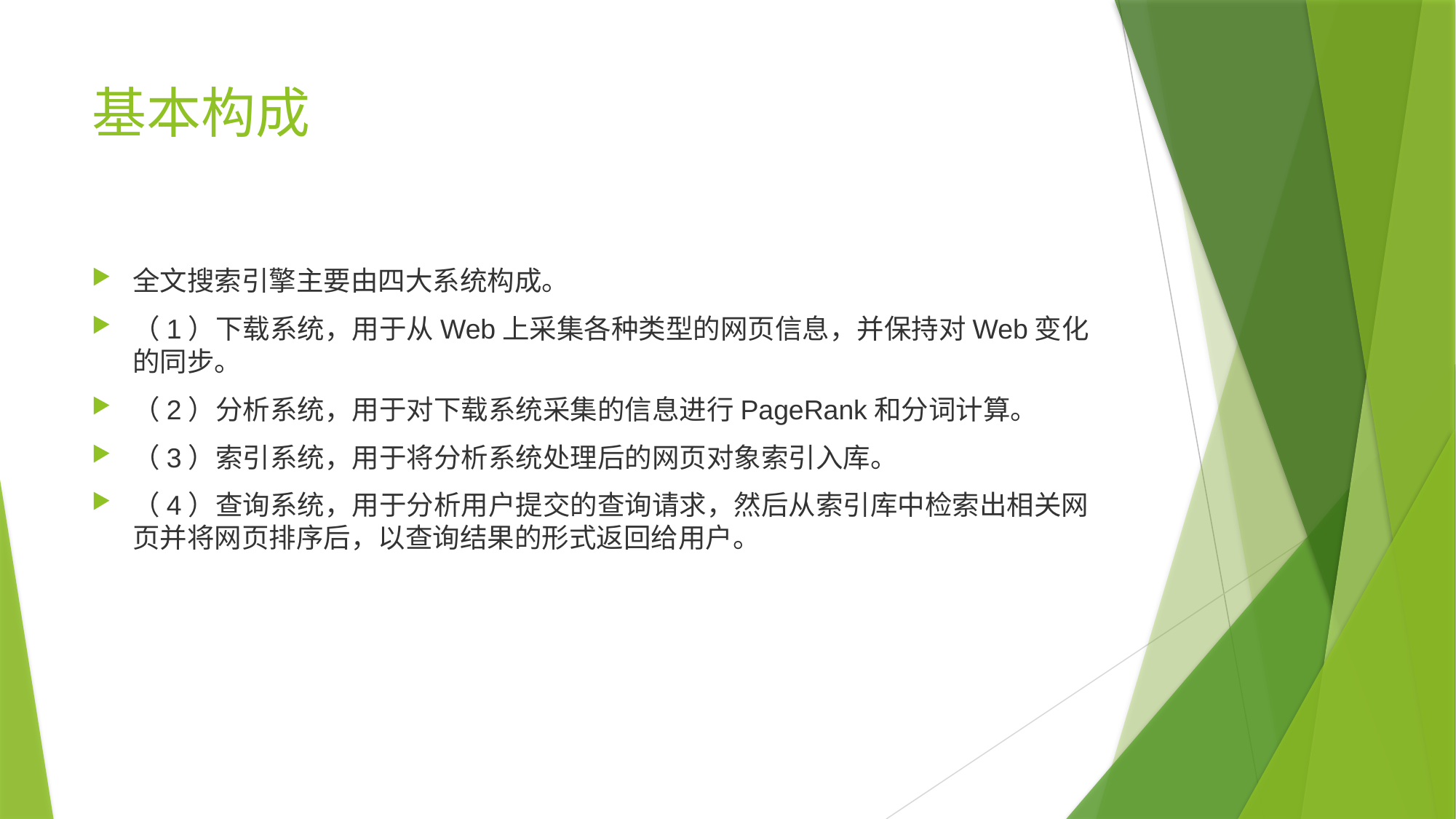

# 基本构成
全文搜索引擎主要由四大系统构成。
（1）下载系统，用于从Web上采集各种类型的网页信息，并保持对Web变化的同步。
（2）分析系统，用于对下载系统采集的信息进行PageRank和分词计算。
（3）索引系统，用于将分析系统处理后的网页对象索引入库。
（4）查询系统，用于分析用户提交的查询请求，然后从索引库中检索出相关网页并将网页排序后，以查询结果的形式返回给用户。